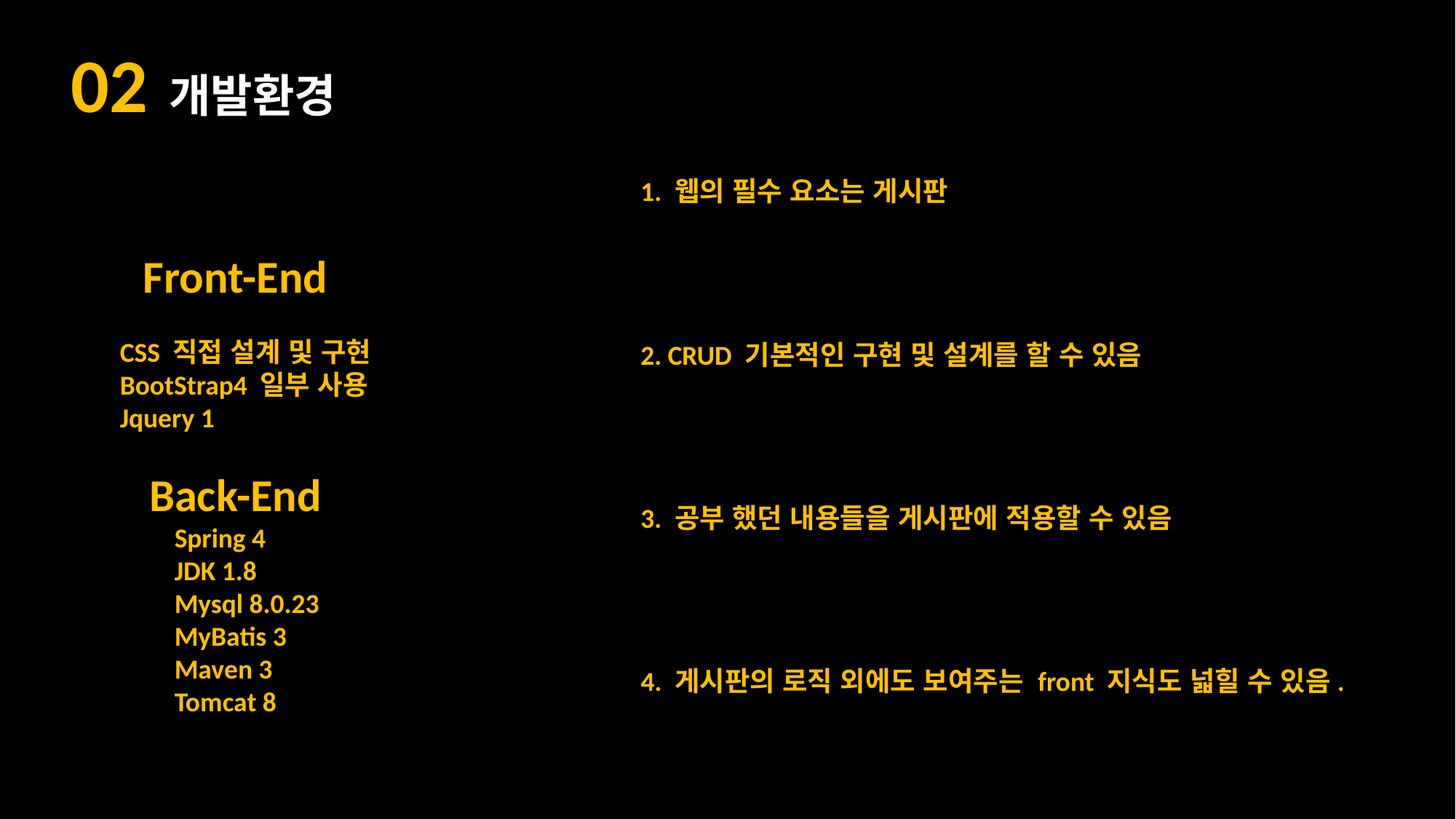

02 개발환경
1. 웹의 필수 요소는 게시판
Front-End

CSS 직접 설계 및 구현
BootStrap4 일부 사용
Jquery 1

Back-End
Spring 4
JDK 1.8
Mysql 8.0.23
MyBatis 3
Maven 3
Tomcat 8

2. CRUD 기본적인 구현 및 설계를 할 수 있음
3. 공부 했던 내용들을 게시판에 적용할 수 있음
4. 게시판의 로직 외에도 보여주는 front 지식도 넓힐 수 있음.